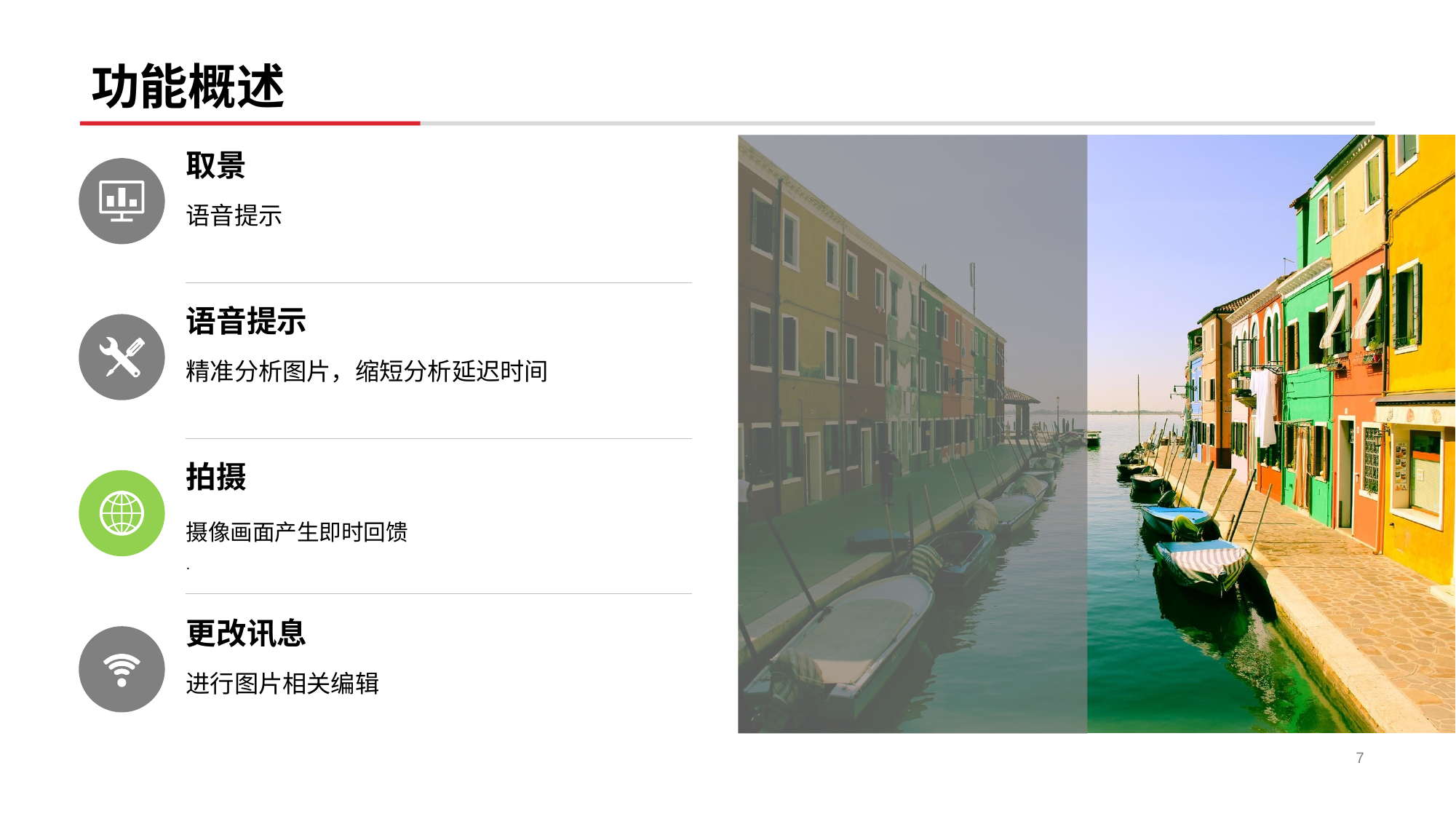

# 功能概述
取景

语音提示

语音提示

精准分析图片，缩短分析延迟时间
拍摄

摄像画面产生即时回馈
.
更改讯息

进行图片相关编辑
7